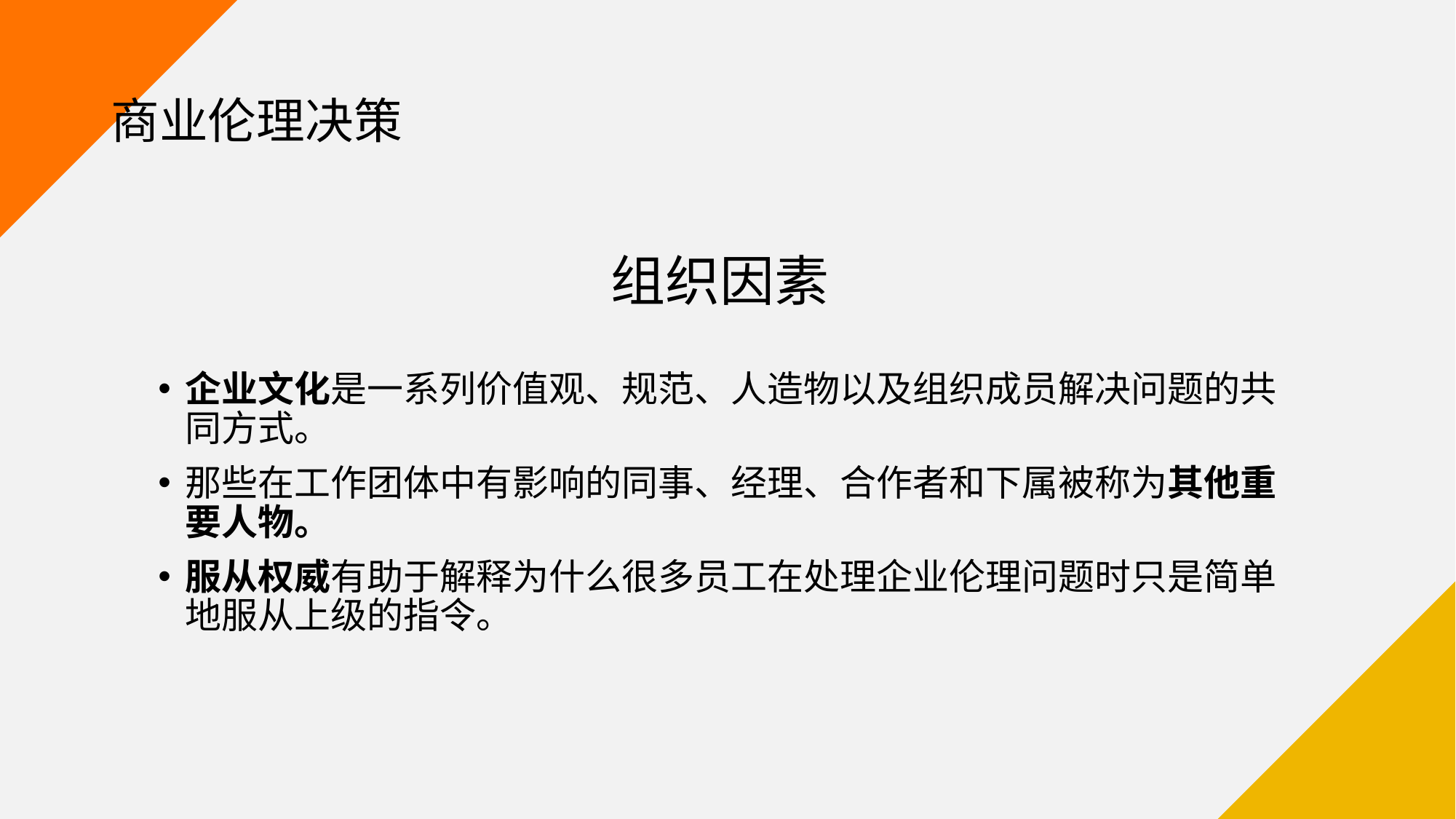

# 商业伦理决策
组织因素
企业文化是一系列价值观、规范、人造物以及组织成员解决问题的共同方式。
那些在工作团体中有影响的同事、经理、合作者和下属被称为其他重要人物。
服从权威有助于解释为什么很多员工在处理企业伦理问题时只是简单地服从上级的指令。